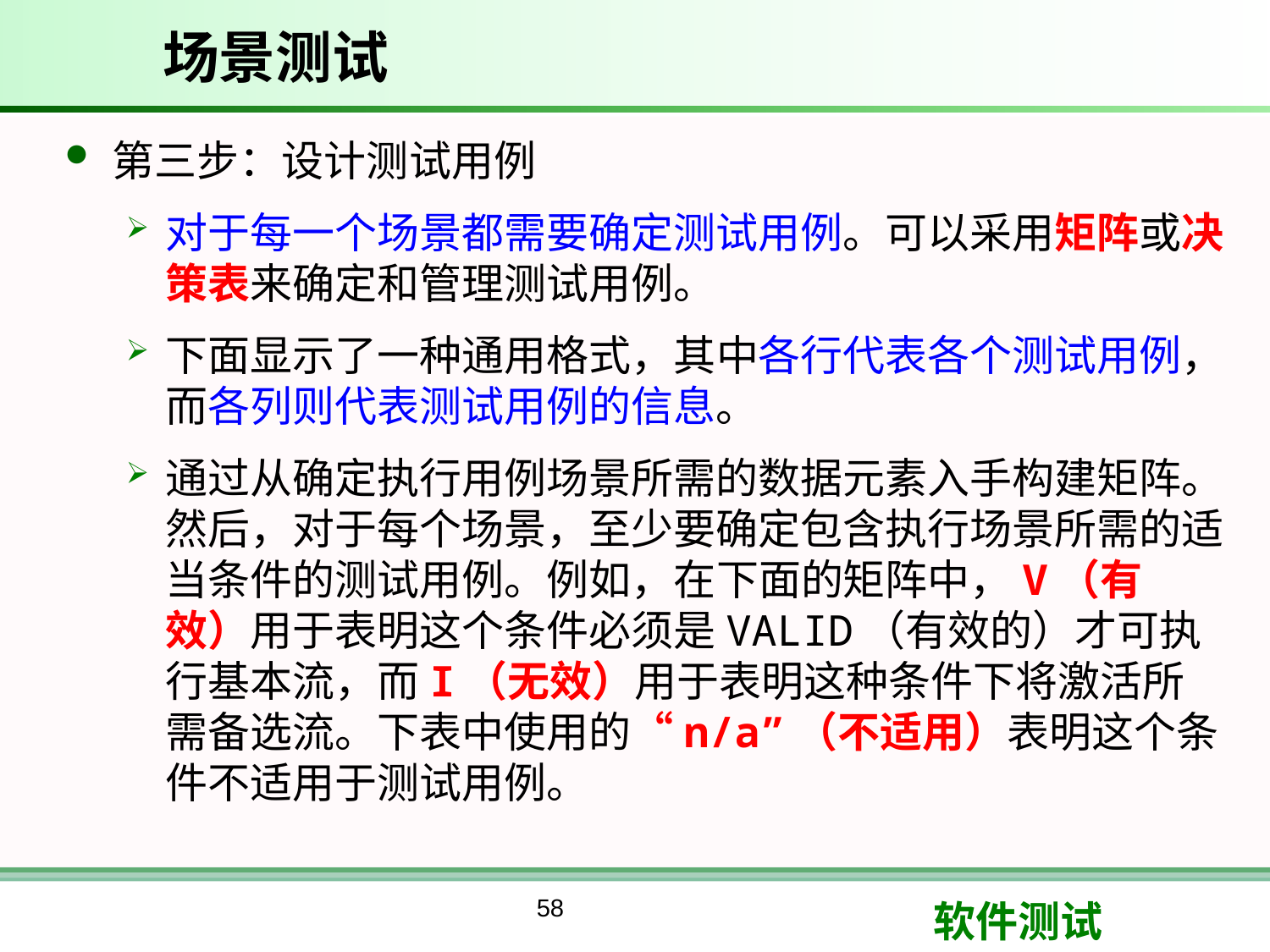

# 场景测试
第三步：设计测试用例
对于每一个场景都需要确定测试用例。可以采用矩阵或决策表来确定和管理测试用例。
下面显示了一种通用格式，其中各行代表各个测试用例，而各列则代表测试用例的信息。
通过从确定执行用例场景所需的数据元素入手构建矩阵。然后，对于每个场景，至少要确定包含执行场景所需的适当条件的测试用例。例如，在下面的矩阵中，V（有效）用于表明这个条件必须是VALID（有效的）才可执行基本流，而I（无效）用于表明这种条件下将激活所需备选流。下表中使用的“n/a”（不适用）表明这个条件不适用于测试用例。

58